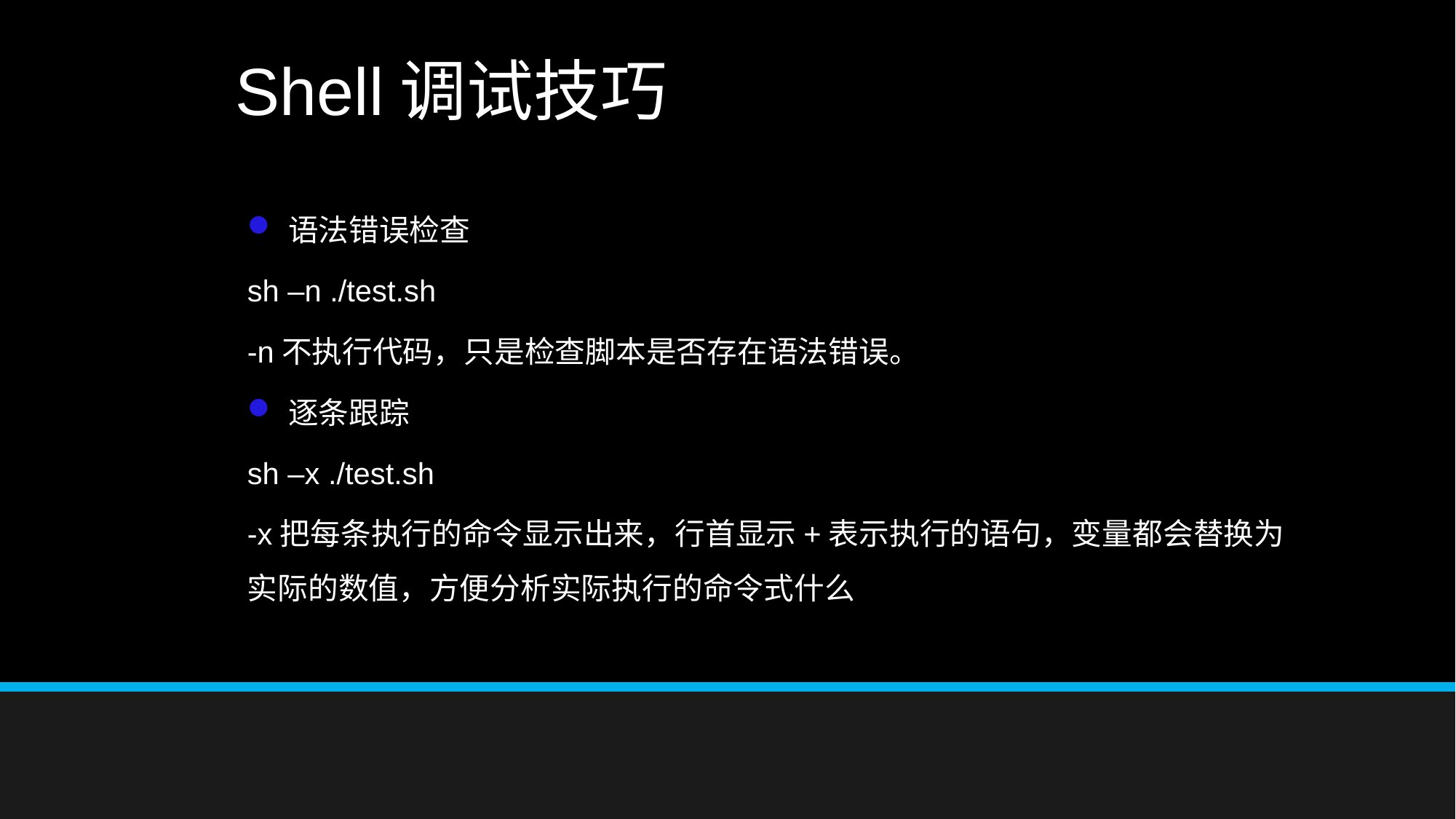

Shell调试技巧
语法错误检查
sh –n ./test.sh
-n不执行代码，只是检查脚本是否存在语法错误。
逐条跟踪
sh –x ./test.sh
-x把每条执行的命令显示出来，行首显示+表示执行的语句，变量都会替换为实际的数值，方便分析实际执行的命令式什么